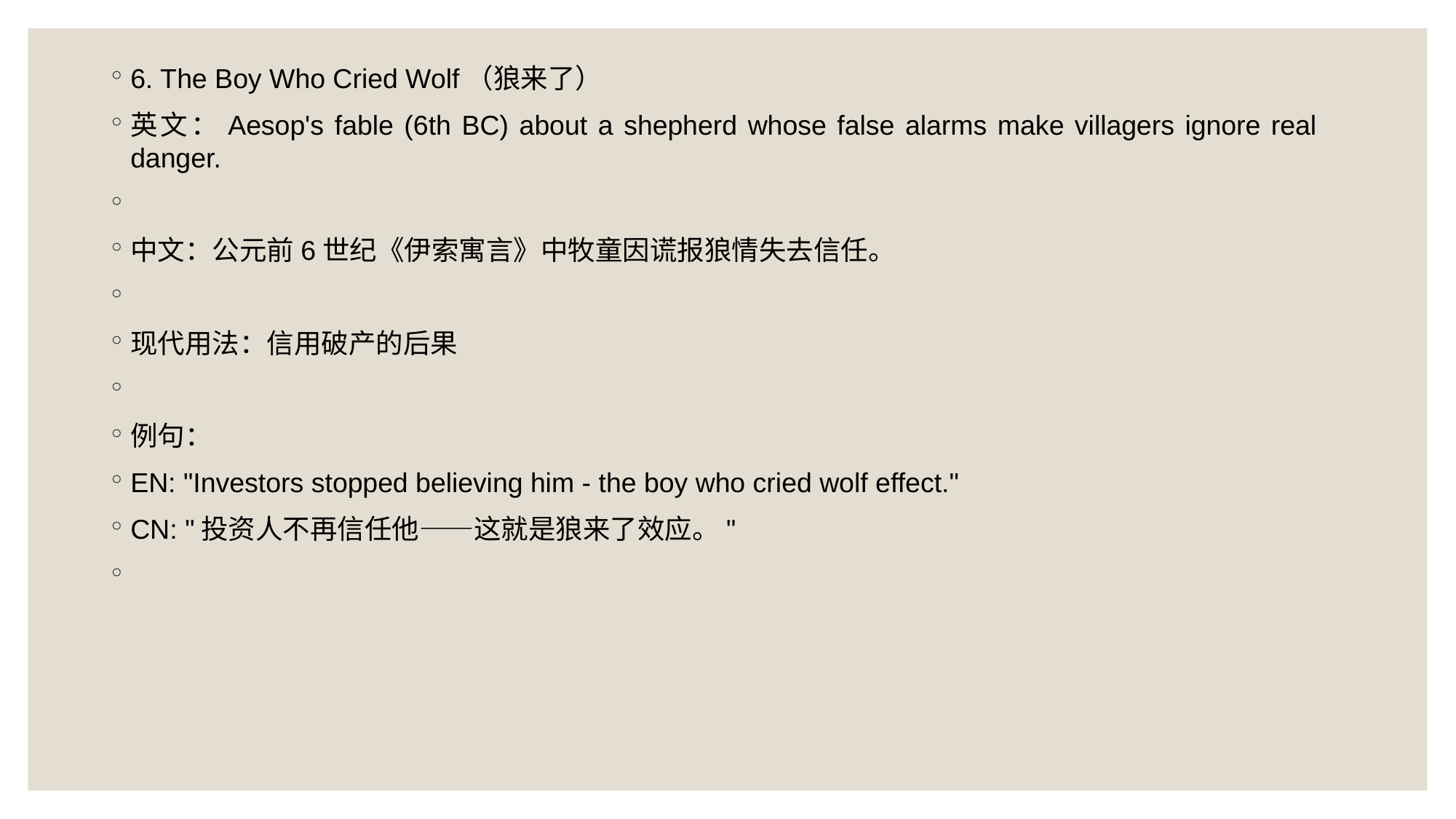

6. The Boy Who Cried Wolf（狼来了）
英文：Aesop's fable (6th BC) about a shepherd whose false alarms make villagers ignore real danger.

中文：公元前6世纪《伊索寓言》中牧童因谎报狼情失去信任。

现代用法：信用破产的后果

例句：
EN: "Investors stopped believing him - the boy who cried wolf effect."
CN: "投资人不再信任他——这就是狼来了效应。"

#